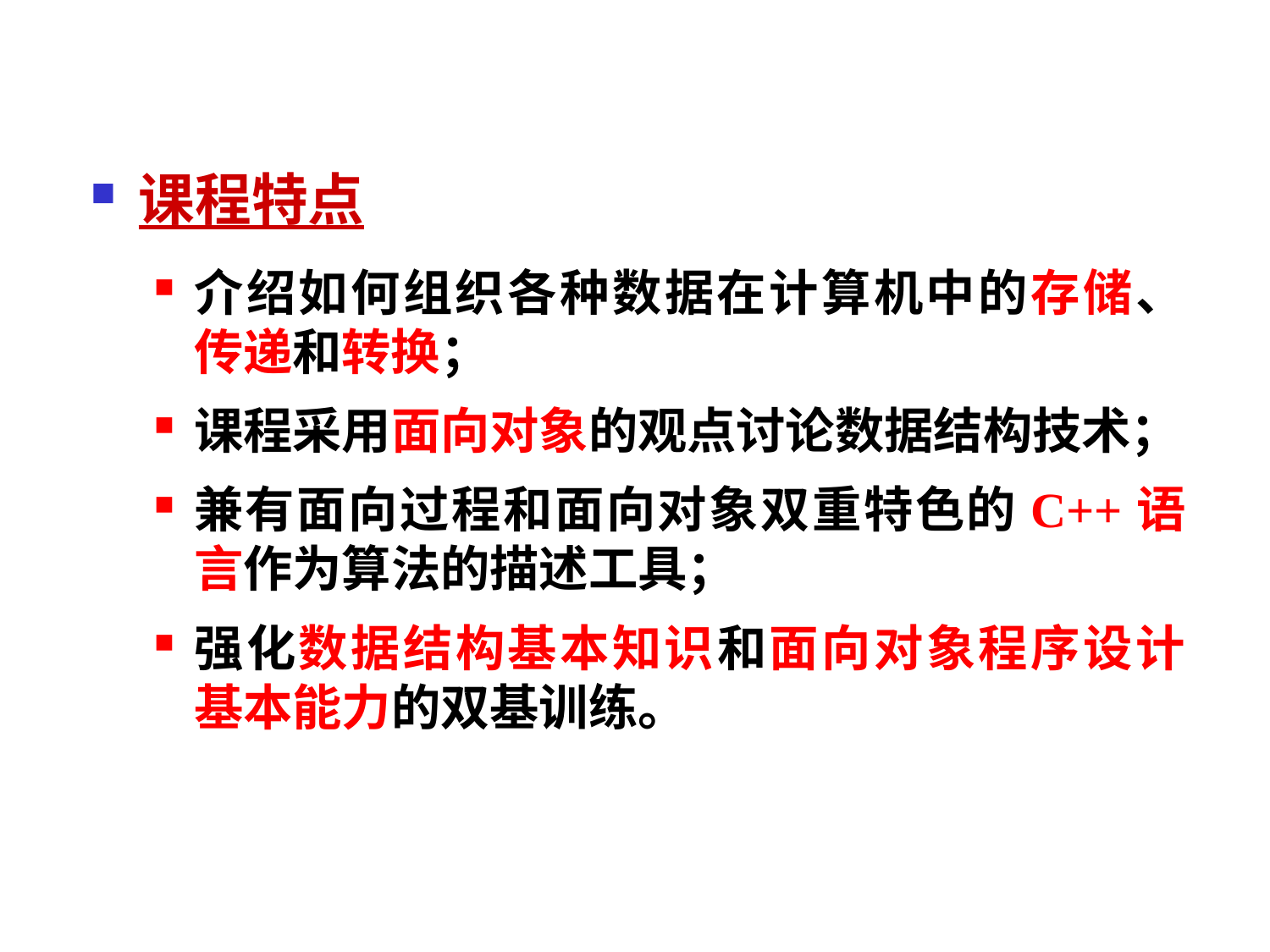

课程特点
介绍如何组织各种数据在计算机中的存储、  传递和转换；
课程采用面向对象的观点讨论数据结构技术；
兼有面向过程和面向对象双重特色的C++语  言作为算法的描述工具；
强化数据结构基本知识和面向对象程序设计  基本能力的双基训练。
2